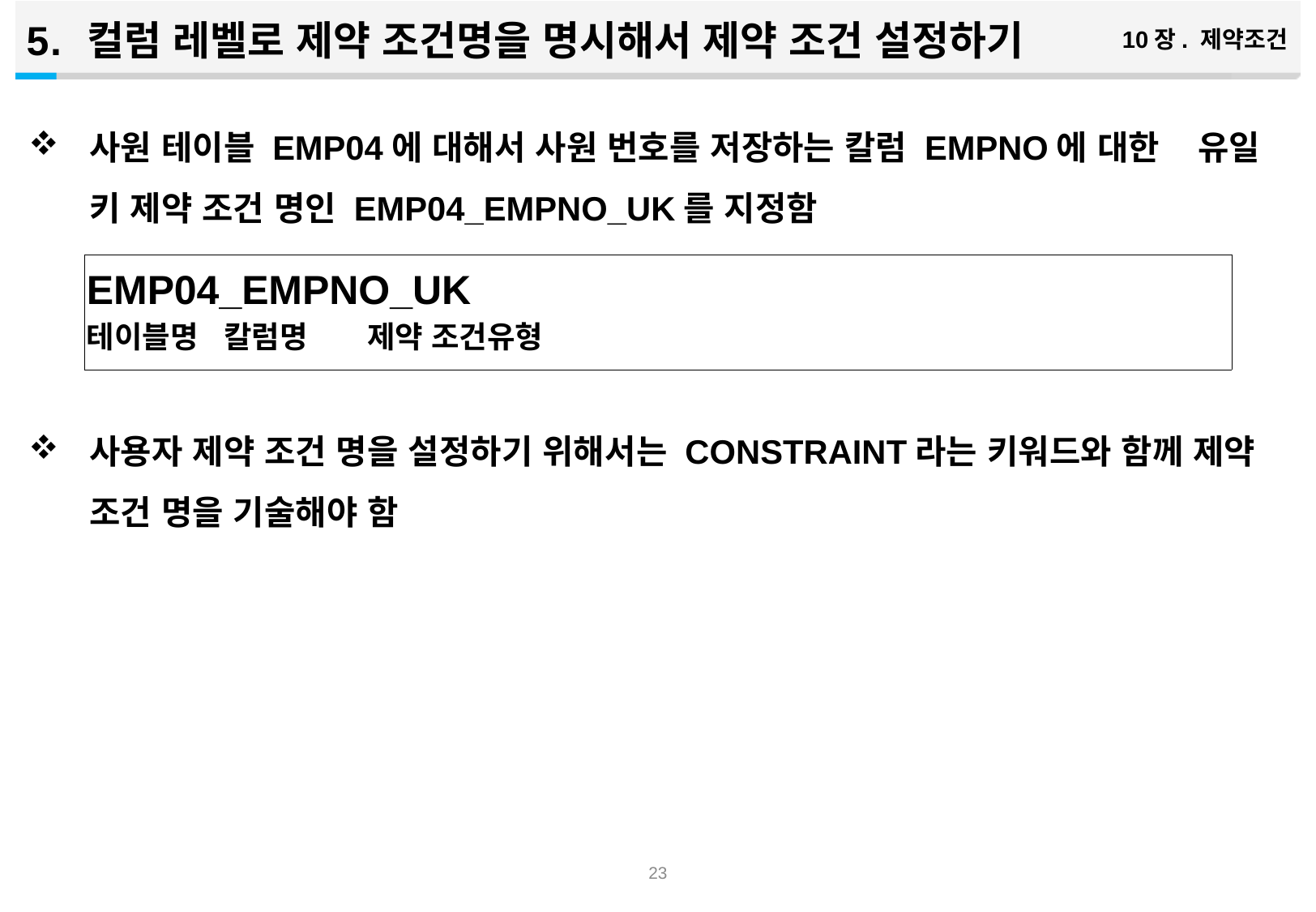

컬럼 레벨로 제약 조건명을 명시해서 제약 조건 설정하기
10장. 제약조건
사원 테이블 EMP04에 대해서 사원 번호를 저장하는 칼럼 EMPNO에 대한    유일 키 제약 조건 명인 EMP04_EMPNO_UK를 지정함

사용자 제약 조건 명을 설정하기 위해서는 CONSTRAINT라는 키워드와 함께 제약 조건 명을 기술해야 함

| EMP04\_EMPNO\_UK 테이블명 칼럼명 제약 조건유형 |
| --- |
23